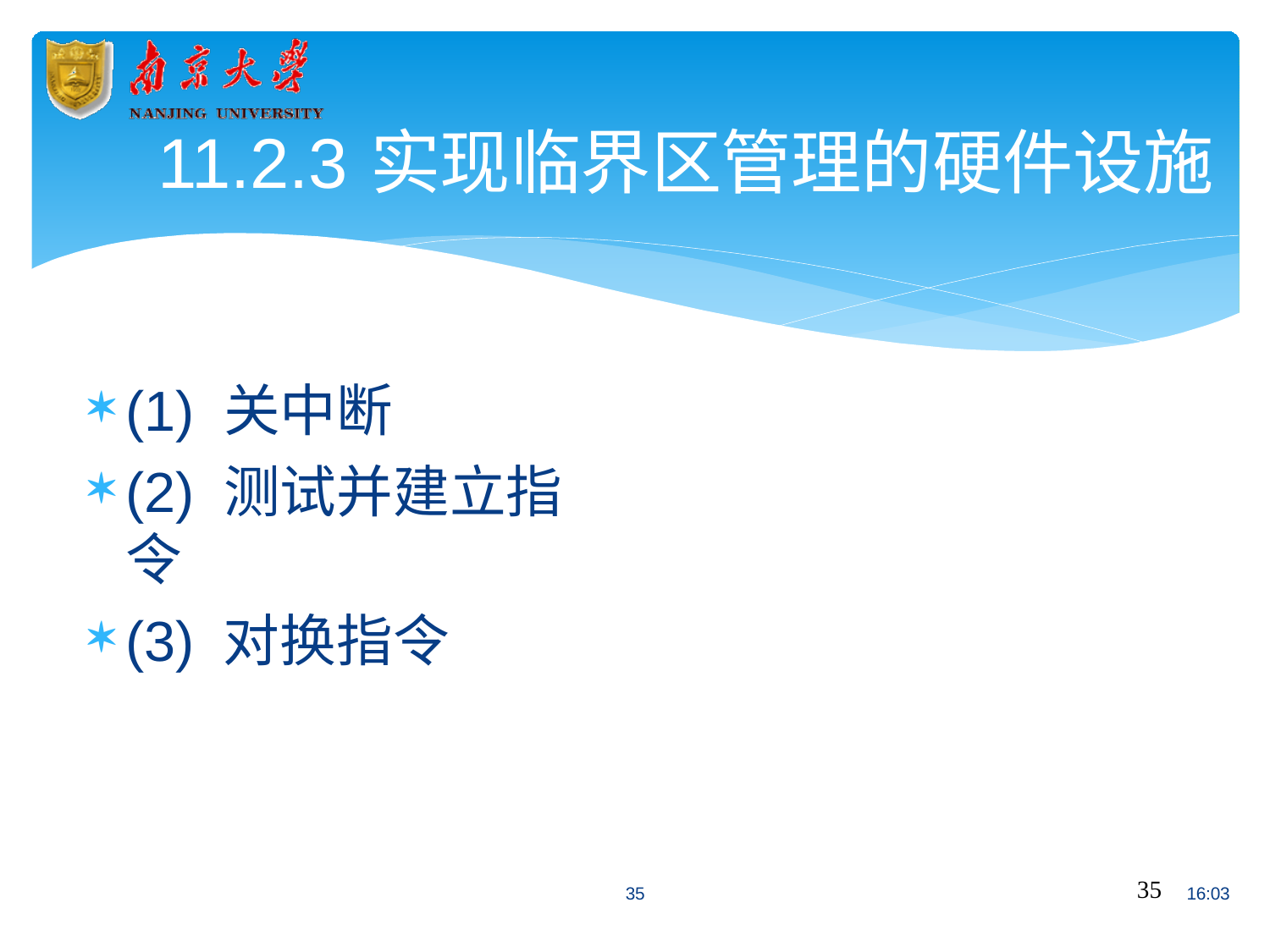

# 11.2.3	实现临界区管理的硬件设施

(1) 关中断
(2) 测试并建立指令
(3) 对换指令
35
35
16:03